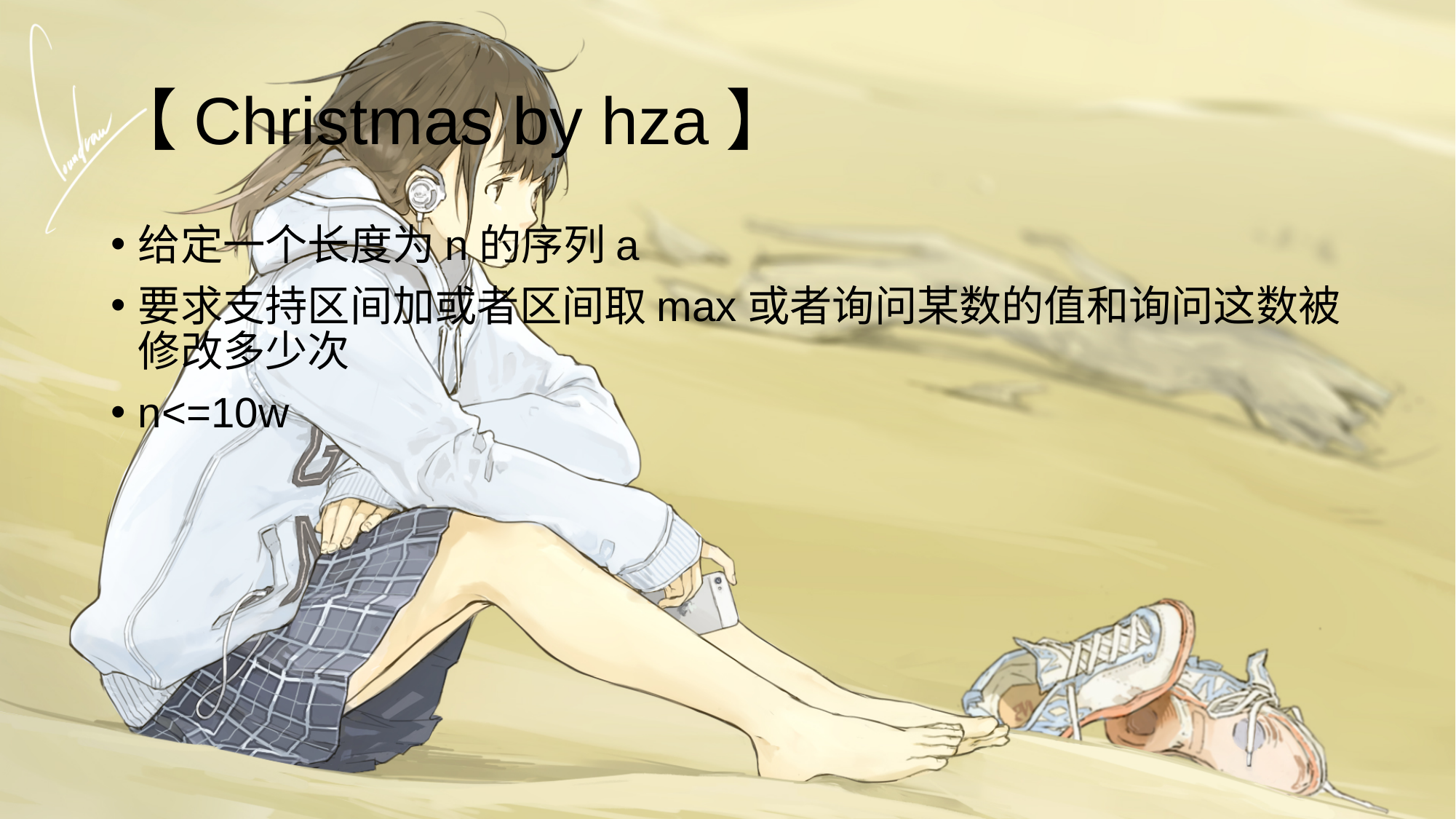

# 【Christmas by hza】
给定一个长度为n的序列a
要求支持区间加或者区间取max或者询问某数的值和询问这数被修改多少次
n<=10w